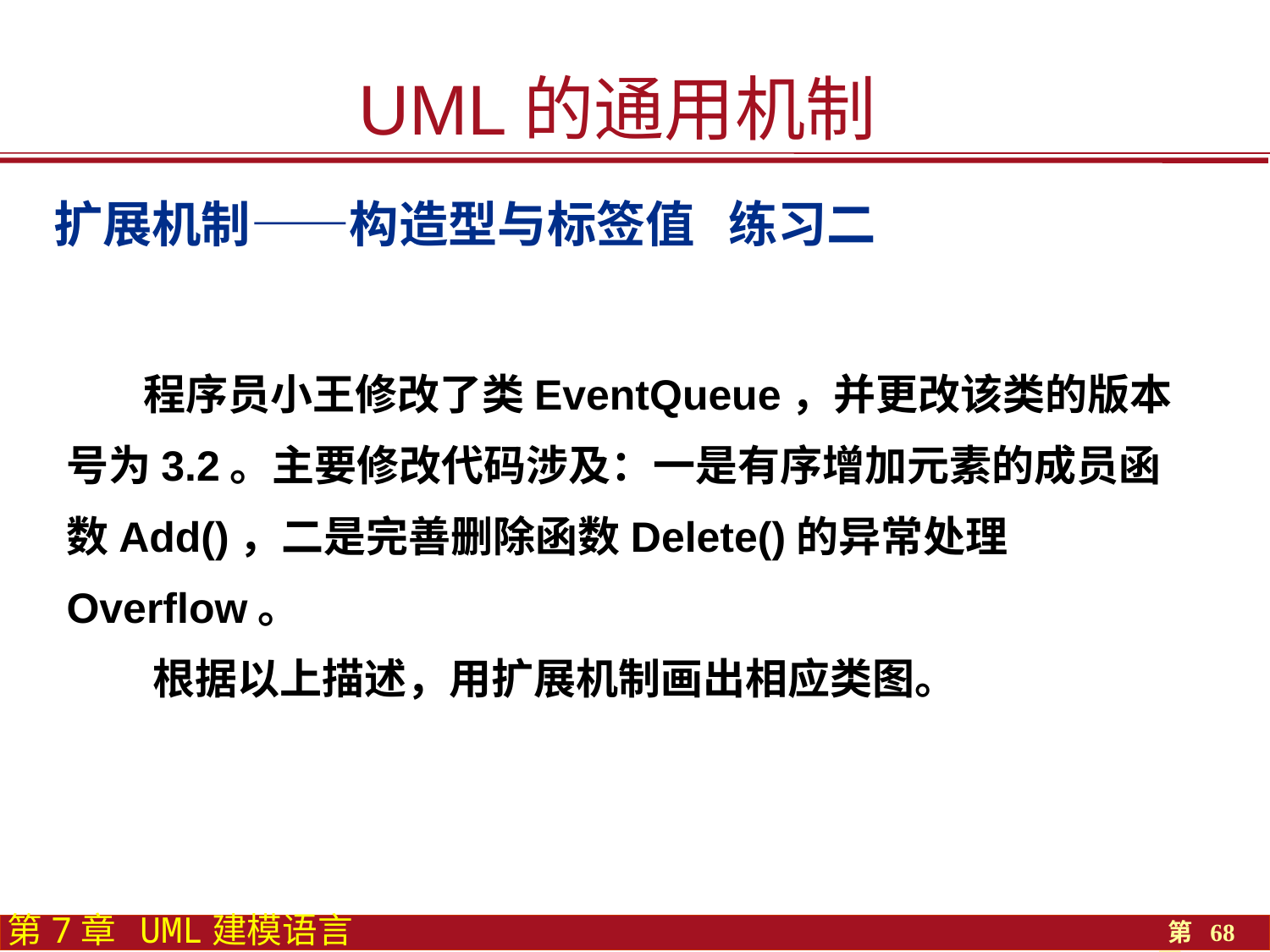

UML的通用机制
扩展机制——构造型与标签值   练习二
       程序员小王修改了类EventQueue，并更改该类的版本号为3.2。主要修改代码涉及：一是有序增加元素的成员函数Add()，二是完善删除函数Delete()的异常处理Overflow。
        根据以上描述，用扩展机制画出相应类图。